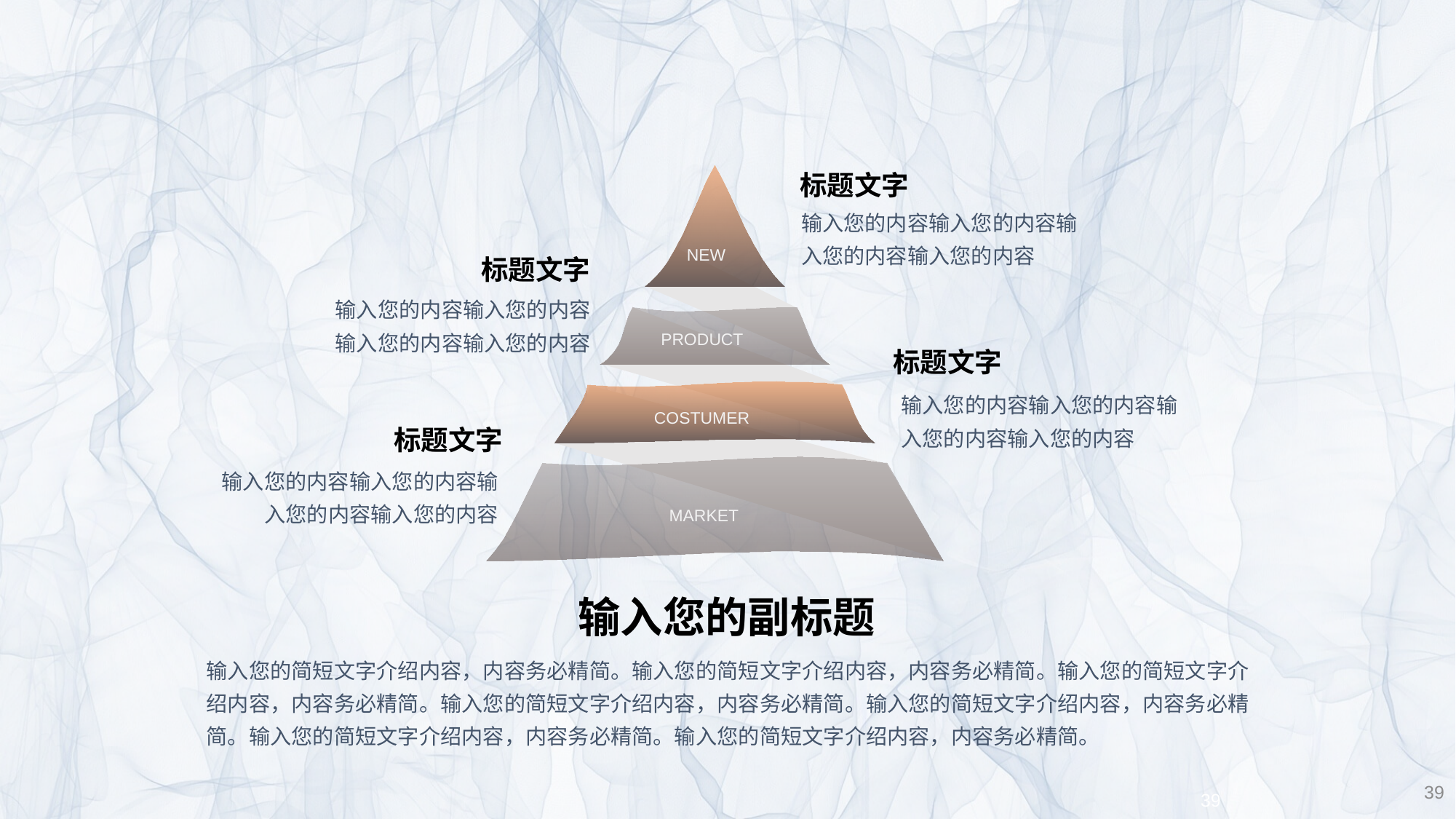

标题文字
输入您的内容输入您的内容输入您的内容输入您的内容

NEW

PRODUCT

COSTUMER

MARKET
标题文字
输入您的内容输入您的内容输入您的内容输入您的内容
标题文字
输入您的内容输入您的内容输入您的内容输入您的内容
标题文字
输入您的内容输入您的内容输入您的内容输入您的内容
输入您的副标题
输入您的简短文字介绍内容，内容务必精简。输入您的简短文字介绍内容，内容务必精简。输入您的简短文字介绍内容，内容务必精简。输入您的简短文字介绍内容，内容务必精简。输入您的简短文字介绍内容，内容务必精简。输入您的简短文字介绍内容，内容务必精简。输入您的简短文字介绍内容，内容务必精简。
39
39